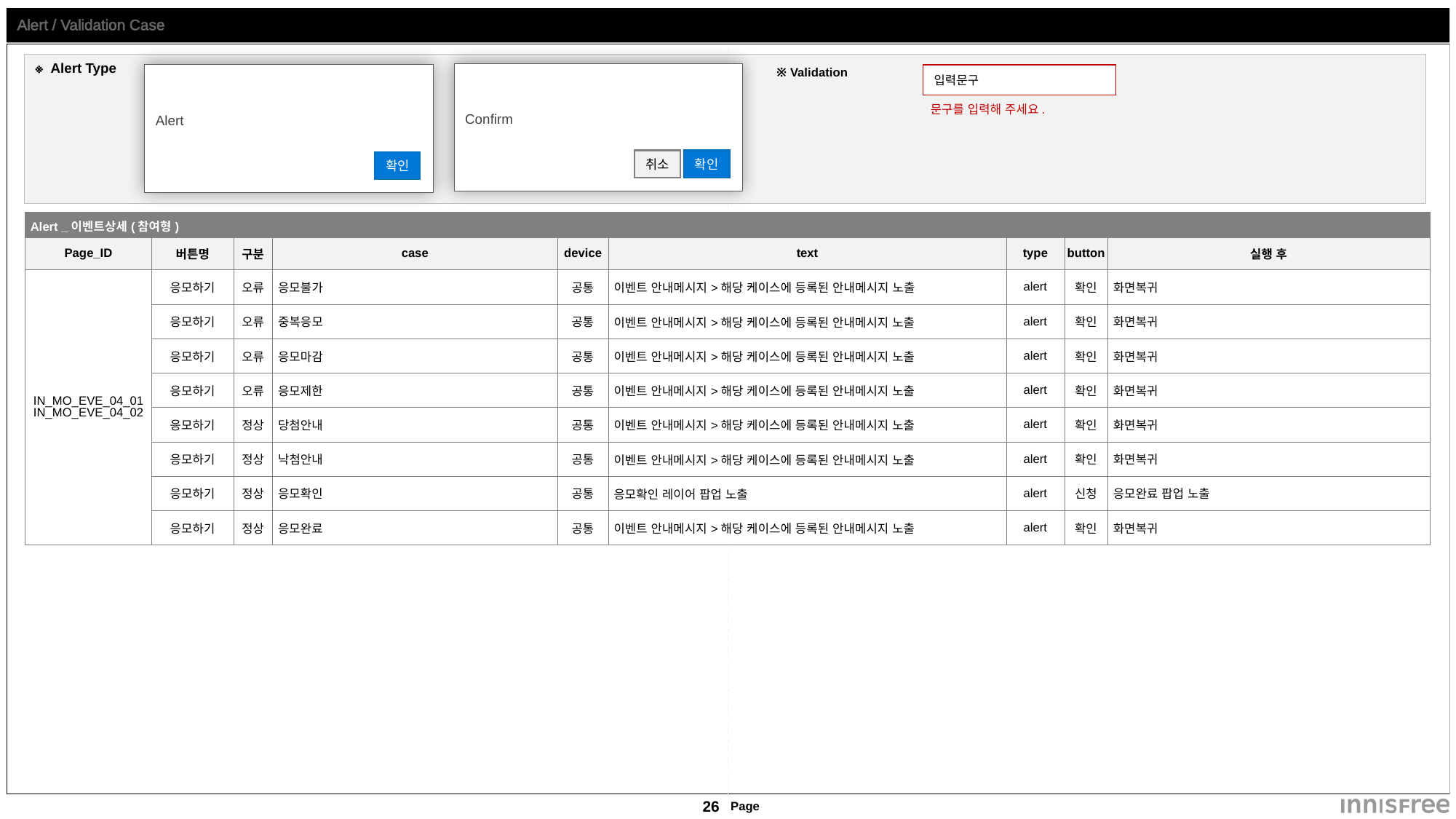

# Alert / Validation Case
※ Alert Type
※ Validation

Confirm
취소
확인

Alert
확인
입력문구
문구를 입력해 주세요.
| Alert \_이벤트상세(참여형) |  |  |  |  |  |  |  |  |
| --- | --- | --- | --- | --- | --- | --- | --- | --- |
| Page\_ID | 버튼명 | 구분 | case | device | text | type | button | 실행 후 |
| IN\_MO\_EVE\_04\_01 IN\_MO\_EVE\_04\_02 | 응모하기 | 오류 | 응모불가 | 공통 | 이벤트 안내메시지>해당 케이스에 등록된 안내메시지 노출 | alert | 확인 | 화면복귀 |
|  | 응모하기 | 오류 | 중복응모 | 공통 | 이벤트 안내메시지>해당 케이스에 등록된 안내메시지 노출 | alert | 확인 | 화면복귀 |
|  | 응모하기 | 오류 | 응모마감 | 공통 | 이벤트 안내메시지>해당 케이스에 등록된 안내메시지 노출 | alert | 확인 | 화면복귀 |
|  | 응모하기 | 오류 | 응모제한 | 공통 | 이벤트 안내메시지>해당 케이스에 등록된 안내메시지 노출 | alert | 확인 | 화면복귀 |
|  | 응모하기 | 정상 | 당첨안내 | 공통 | 이벤트 안내메시지>해당 케이스에 등록된 안내메시지 노출 | alert | 확인 | 화면복귀 |
|  | 응모하기 | 정상 | 낙첨안내 | 공통 | 이벤트 안내메시지>해당 케이스에 등록된 안내메시지 노출 | alert | 확인 | 화면복귀 |
|  | 응모하기 | 정상 | 응모확인 | 공통 | 응모확인 레이어 팝업 노출 | alert | 신청 | 응모완료 팝업 노출 |
|  | 응모하기 | 정상 | 응모완료 | 공통 | 이벤트 안내메시지>해당 케이스에 등록된 안내메시지 노출 | alert | 확인 | 화면복귀 |